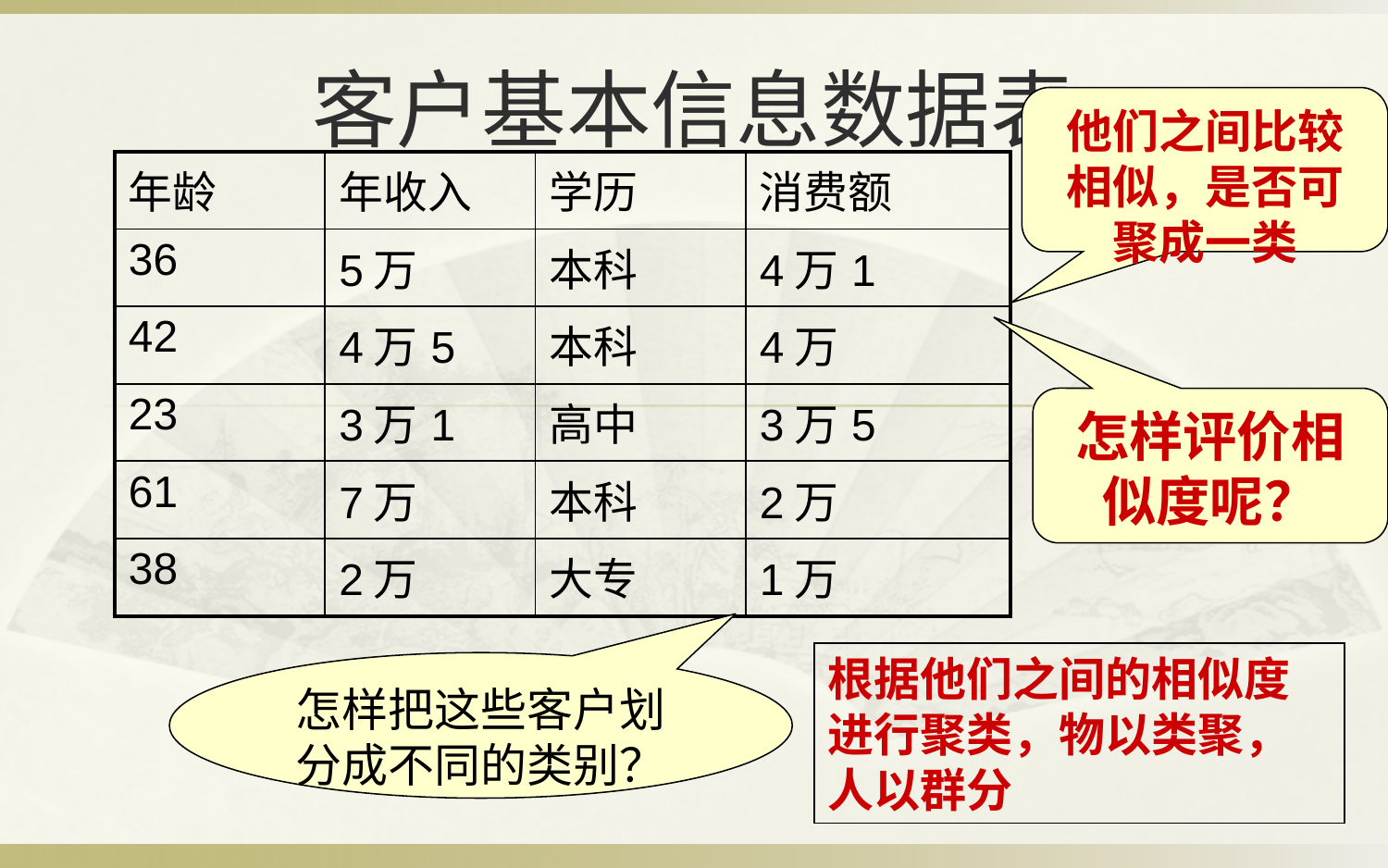

客户基本信息数据表
他们之间比较相似，是否可聚成一类
| 年龄 | 年收入 | 学历 | 消费额 |
| --- | --- | --- | --- |
| 36 | 5万 | 本科 | 4万1 |
| 42 | 4万5 | 本科 | 4万 |
| 23 | 3万1 | 高中 | 3万5 |
| 61 | 7万 | 本科 | 2万 |
| 38 | 2万 | 大专 | 1万 |
怎样评价相似度呢？
根据他们之间的相似度进行聚类，物以类聚，人以群分
怎样把这些客户划分成不同的类别？